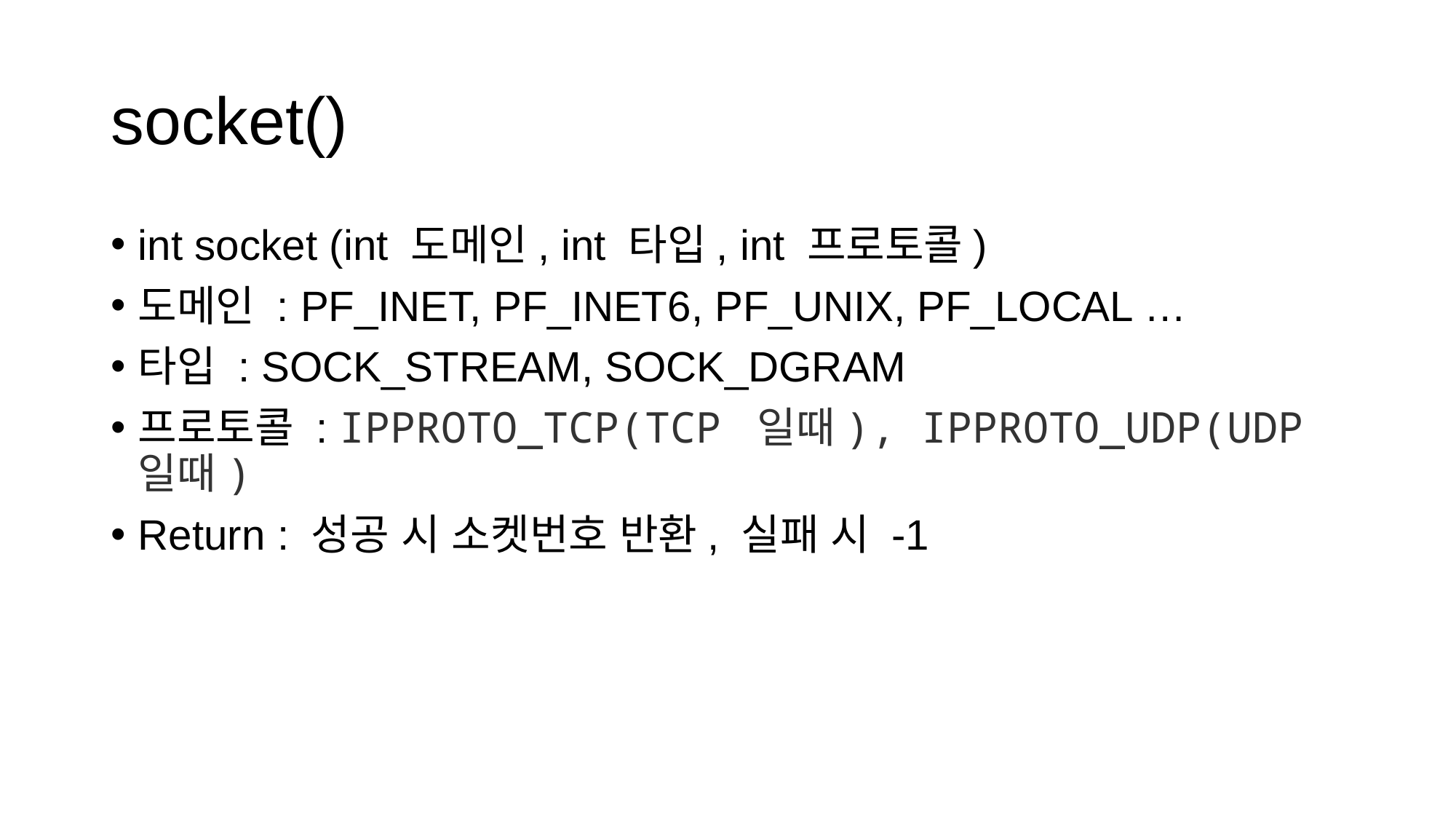

# socket()
int socket (int 도메인, int 타입, int 프로토콜)
도메인 : PF_INET, PF_INET6, PF_UNIX, PF_LOCAL …
타입 : SOCK_STREAM, SOCK_DGRAM
프로토콜 : IPPROTO_TCP(TCP 일때), IPPROTO_UDP(UDP 일때)
Return : 성공 시 소켓번호 반환, 실패 시 -1